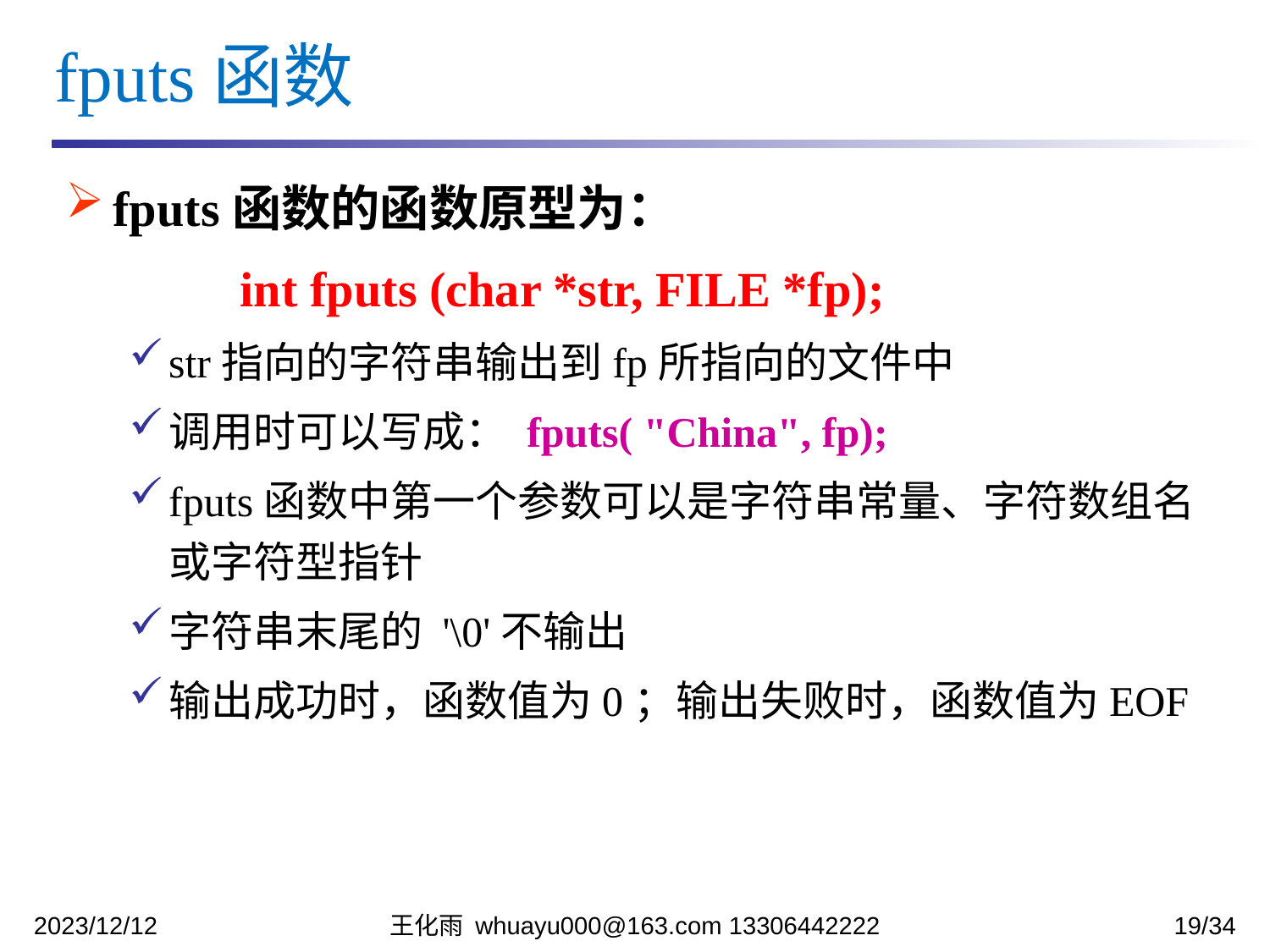

fputs函数
fputs函数的函数原型为：
		int fputs (char *str, FILE *fp);
str指向的字符串输出到fp所指向的文件中
调用时可以写成： fputs( "China", fp);
fputs函数中第一个参数可以是字符串常量、字符数组名或字符型指针
字符串末尾的 '\0'不输出
输出成功时，函数值为0；输出失败时，函数值为EOF
2023/12/12
王化雨 whuayu000@163.com 13306442222
19/34